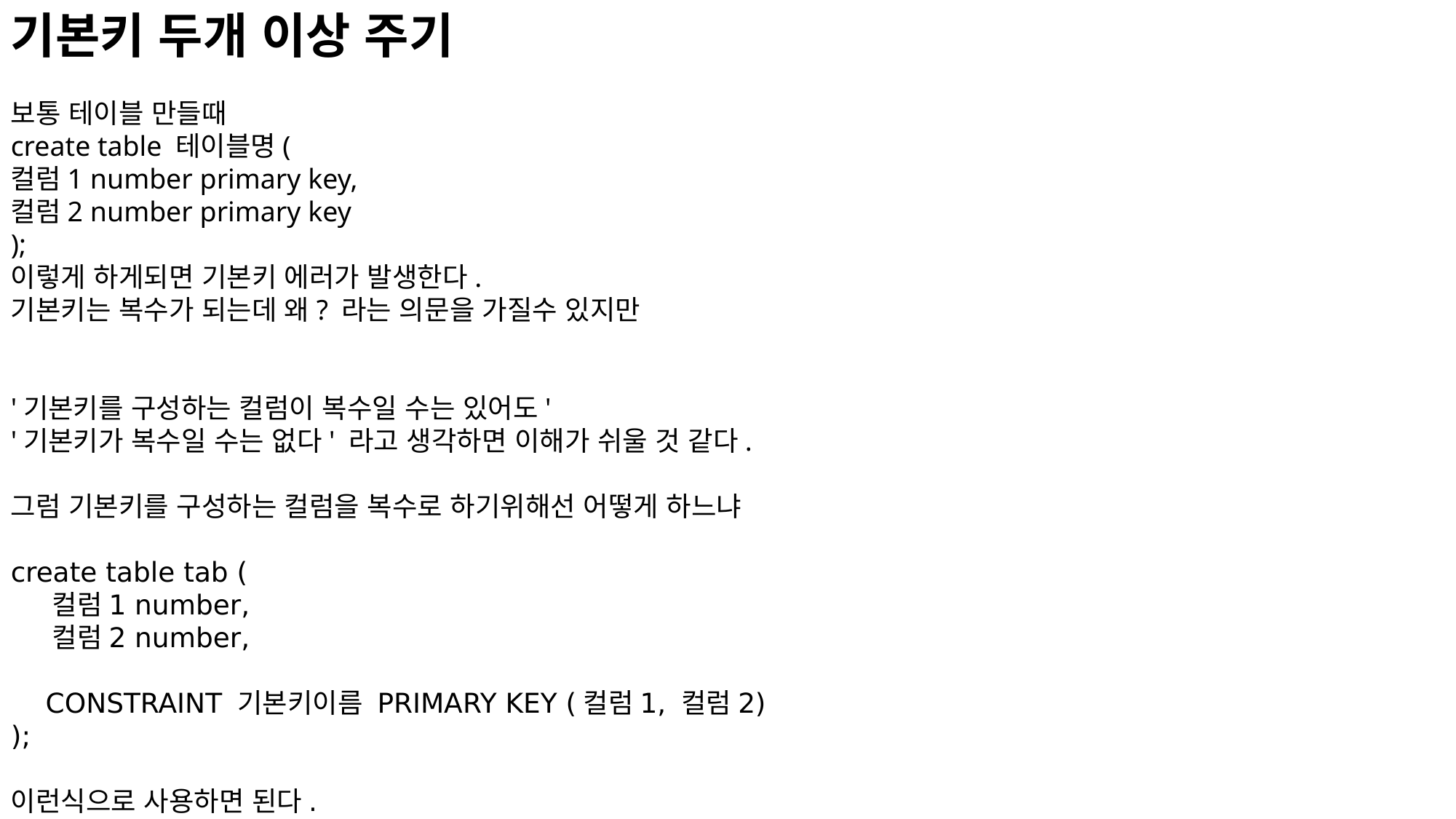

기본키 두개 이상 주기

보통 테이블 만들때
create table 테이블명(
컬럼1 number primary key,
컬럼2 number primary key
);
이렇게 하게되면 기본키 에러가 발생한다.
기본키는 복수가 되는데 왜? 라는 의문을 가질수 있지만

'기본키를 구성하는 컬럼이 복수일 수는 있어도'
'기본키가 복수일 수는 없다' 라고 생각하면 이해가 쉬울 것 같다.

그럼 기본키를 구성하는 컬럼을 복수로 하기위해선 어떻게 하느냐

create table tab (
    컬럼1 number,
    컬럼2 number,
    CONSTRAINT 기본키이름 PRIMARY KEY (컬럼1, 컬럼2)
);

이런식으로 사용하면 된다.